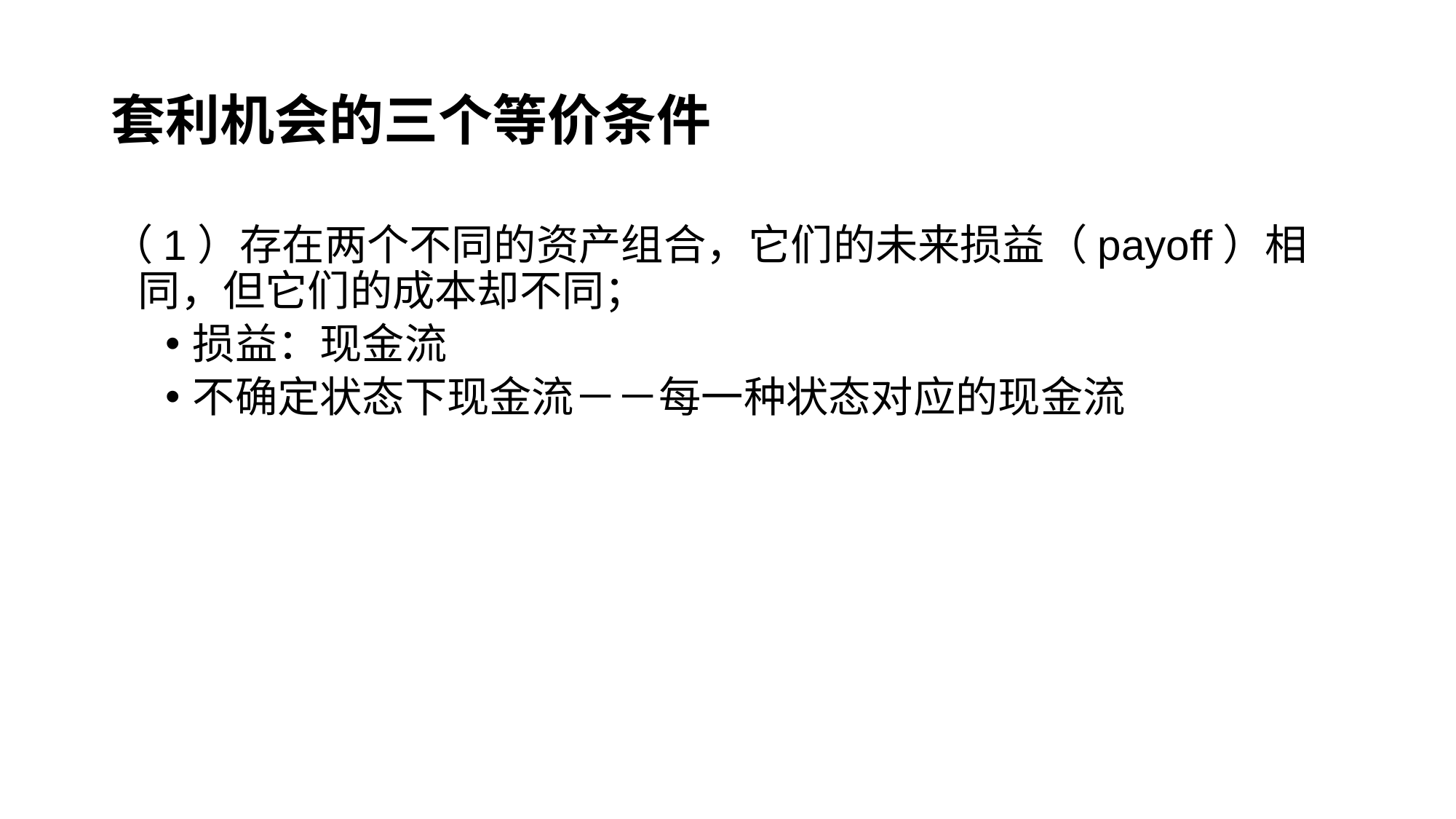

套利机会的三个等价条件
（1）存在两个不同的资产组合，它们的未来损益（payoff）相同，但它们的成本却不同；
损益：现金流
不确定状态下现金流－－每一种状态对应的现金流